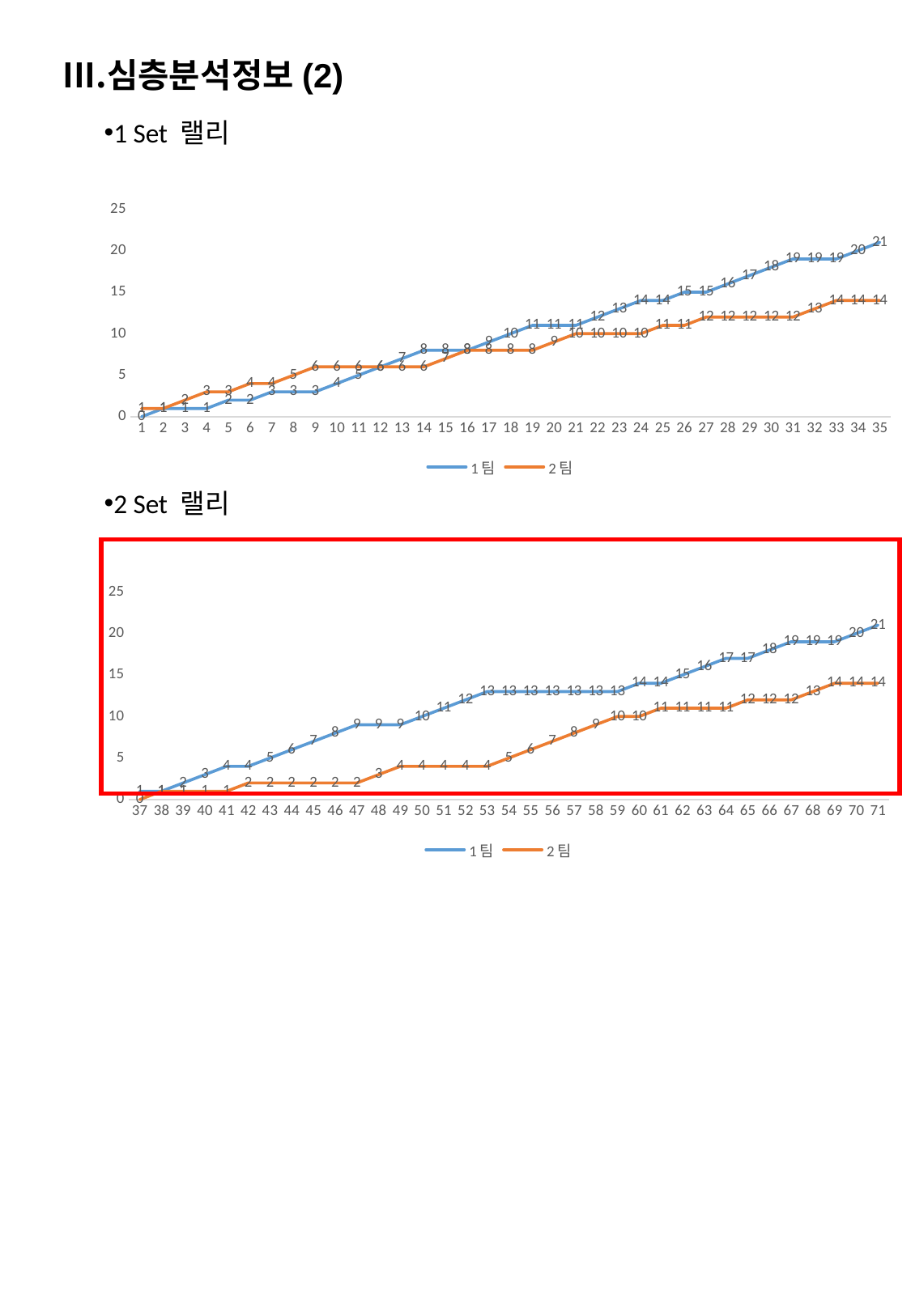

심층분석정보(2)
1 Set 랠리

### Chart

| Category | 1팀 | 2팀 |
|---|---|---|
| 1 | 0.0 | 1.0 |
| 2 | 1.0 | 1.0 |
| 3 | 1.0 | 2.0 |
| 4 | 1.0 | 3.0 |
| 5 | 2.0 | 3.0 |
| 6 | 2.0 | 4.0 |
| 7 | 3.0 | 4.0 |
| 8 | 3.0 | 5.0 |
| 9 | 3.0 | 6.0 |
| 10 | 4.0 | 6.0 |
| 11 | 5.0 | 6.0 |
| 12 | 6.0 | 6.0 |
| 13 | 7.0 | 6.0 |
| 14 | 8.0 | 6.0 |
| 15 | 8.0 | 7.0 |
| 16 | 8.0 | 8.0 |
| 17 | 9.0 | 8.0 |
| 18 | 10.0 | 8.0 |
| 19 | 11.0 | 8.0 |
| 20 | 11.0 | 9.0 |
| 21 | 11.0 | 10.0 |
| 22 | 12.0 | 10.0 |
| 23 | 13.0 | 10.0 |
| 24 | 14.0 | 10.0 |
| 25 | 14.0 | 11.0 |
| 26 | 15.0 | 11.0 |
| 27 | 15.0 | 12.0 |
| 28 | 16.0 | 12.0 |
| 29 | 17.0 | 12.0 |
| 30 | 18.0 | 12.0 |
| 31 | 19.0 | 12.0 |
| 32 | 19.0 | 13.0 |
| 33 | 19.0 | 14.0 |
| 34 | 20.0 | 14.0 |
| 35 | 21.0 | 14.0 |
2 Set 랠리

### Chart

| Category | 1팀 | 2팀 |
|---|---|---|
| 37 | 1.0 | 0.0 |
| 38 | 1.0 | 1.0 |
| 39 | 2.0 | 1.0 |
| 40 | 3.0 | 1.0 |
| 41 | 4.0 | 1.0 |
| 42 | 4.0 | 2.0 |
| 43 | 5.0 | 2.0 |
| 44 | 6.0 | 2.0 |
| 45 | 7.0 | 2.0 |
| 46 | 8.0 | 2.0 |
| 47 | 9.0 | 2.0 |
| 48 | 9.0 | 3.0 |
| 49 | 9.0 | 4.0 |
| 50 | 10.0 | 4.0 |
| 51 | 11.0 | 4.0 |
| 52 | 12.0 | 4.0 |
| 53 | 13.0 | 4.0 |
| 54 | 13.0 | 5.0 |
| 55 | 13.0 | 6.0 |
| 56 | 13.0 | 7.0 |
| 57 | 13.0 | 8.0 |
| 58 | 13.0 | 9.0 |
| 59 | 13.0 | 10.0 |
| 60 | 14.0 | 10.0 |
| 61 | 14.0 | 11.0 |
| 62 | 15.0 | 11.0 |
| 63 | 16.0 | 11.0 |
| 64 | 17.0 | 11.0 |
| 65 | 17.0 | 12.0 |
| 66 | 18.0 | 12.0 |
| 67 | 19.0 | 12.0 |
| 68 | 19.0 | 13.0 |
| 69 | 19.0 | 14.0 |
| 70 | 20.0 | 14.0 |
| 71 | 21.0 | 14.0 |